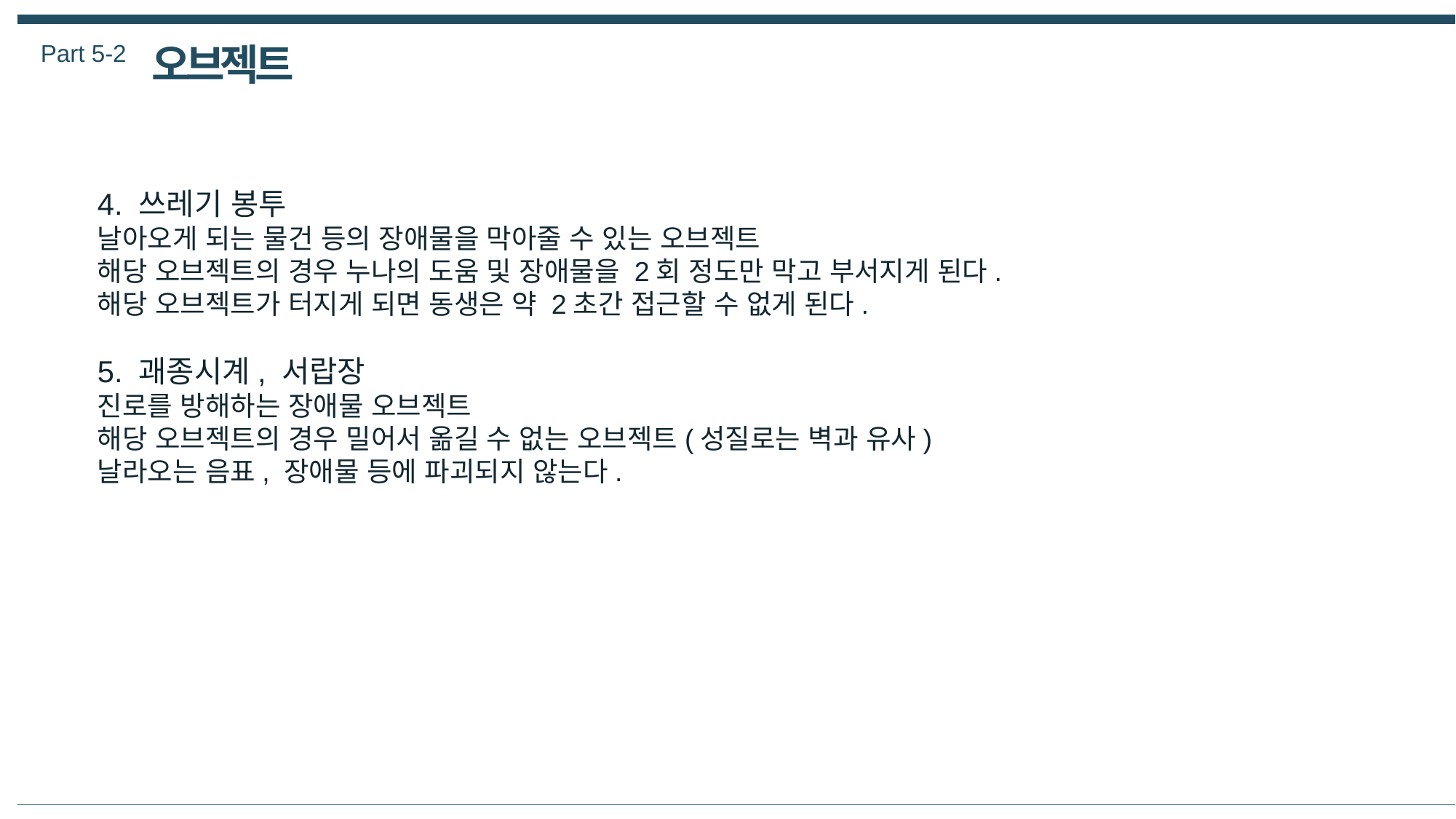

Part 5-2
오브젝트
4. 쓰레기 봉투
날아오게 되는 물건 등의 장애물을 막아줄 수 있는 오브젝트
해당 오브젝트의 경우 누나의 도움 및 장애물을 2회 정도만 막고 부서지게 된다.
해당 오브젝트가 터지게 되면 동생은 약 2초간 접근할 수 없게 된다.

5. 괘종시계, 서랍장
진로를 방해하는 장애물 오브젝트
해당 오브젝트의 경우 밀어서 옮길 수 없는 오브젝트(성질로는 벽과 유사)
날라오는 음표, 장애물 등에 파괴되지 않는다.